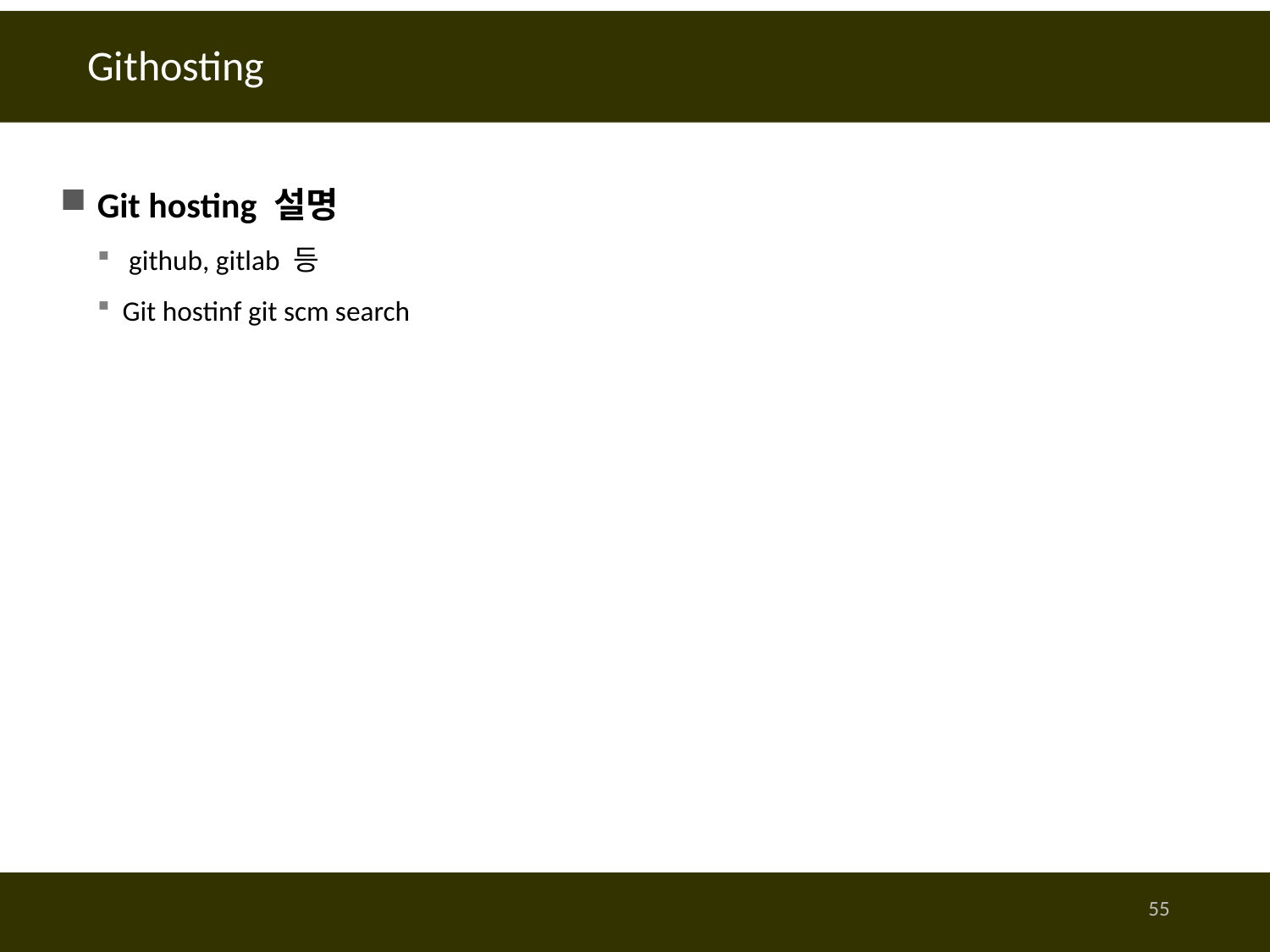

# Githosting
Git hosting 설명
 github, gitlab 등
Git hostinf git scm search
55